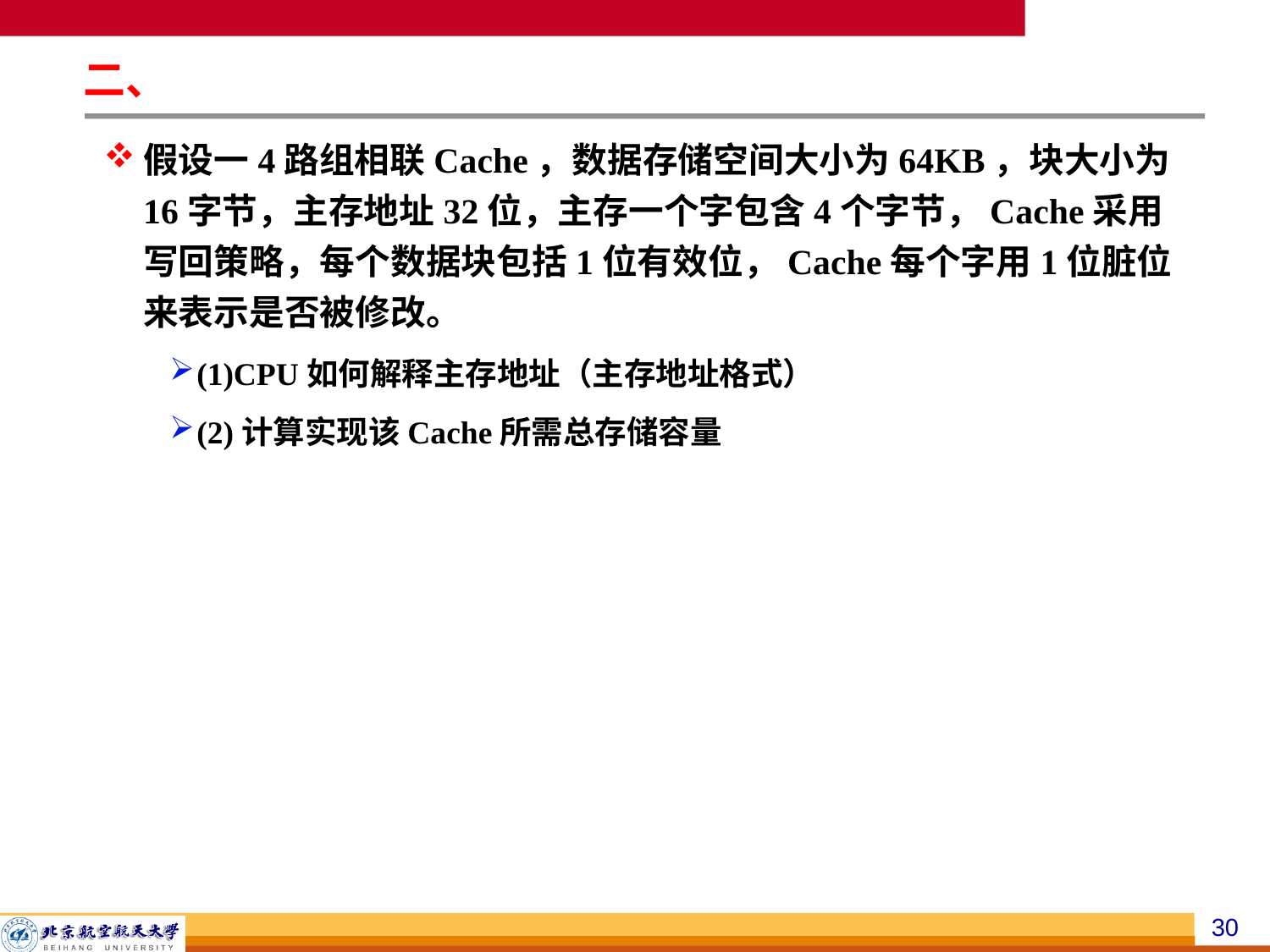

二、
假设一4路组相联Cache，数据存储空间大小为64KB，块大小为16字节，主存地址32位，主存一个字包含4个字节，Cache采用写回策略，每个数据块包括1位有效位，Cache每个字用1位脏位来表示是否被修改。
(1)CPU如何解释主存地址（主存地址格式）
(2)计算实现该Cache所需总存储容量